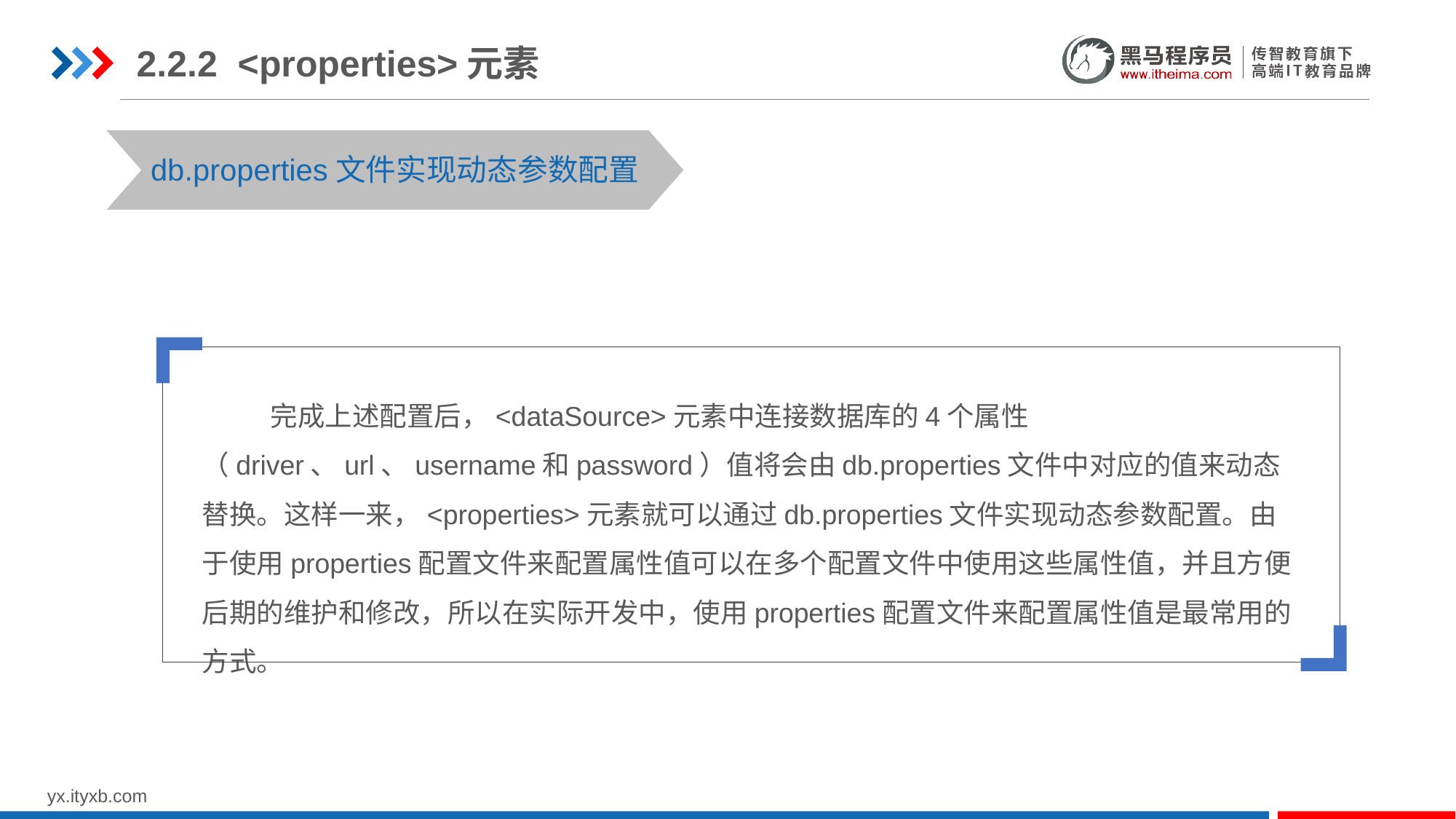

2.2.2  <properties>元素

db.properties文件实现动态参数配置

          完成上述配置后，<dataSource>元素中连接数据库的4个属性（driver、url、username和password）值将会由db.properties文件中对应的值来动态替换。这样一来，<properties>元素就可以通过db.properties文件实现动态参数配置。由于使用properties配置文件来配置属性值可以在多个配置文件中使用这些属性值，并且方便后期的维护和修改，所以在实际开发中，使用properties配置文件来配置属性值是最常用的方式。